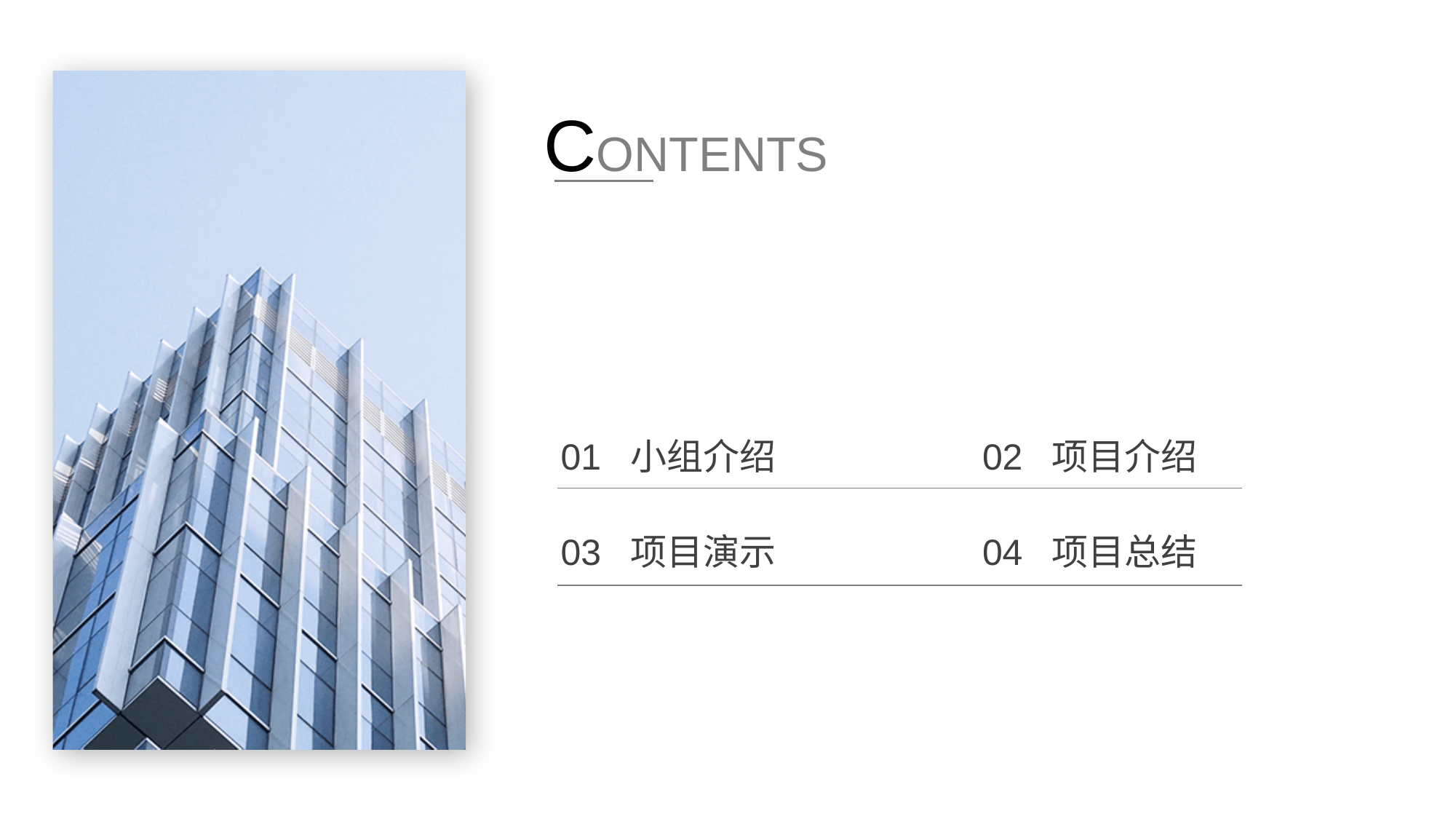

CONTENTS

01  小组介绍
02  项目介绍
03  项目演示
04  项目总结